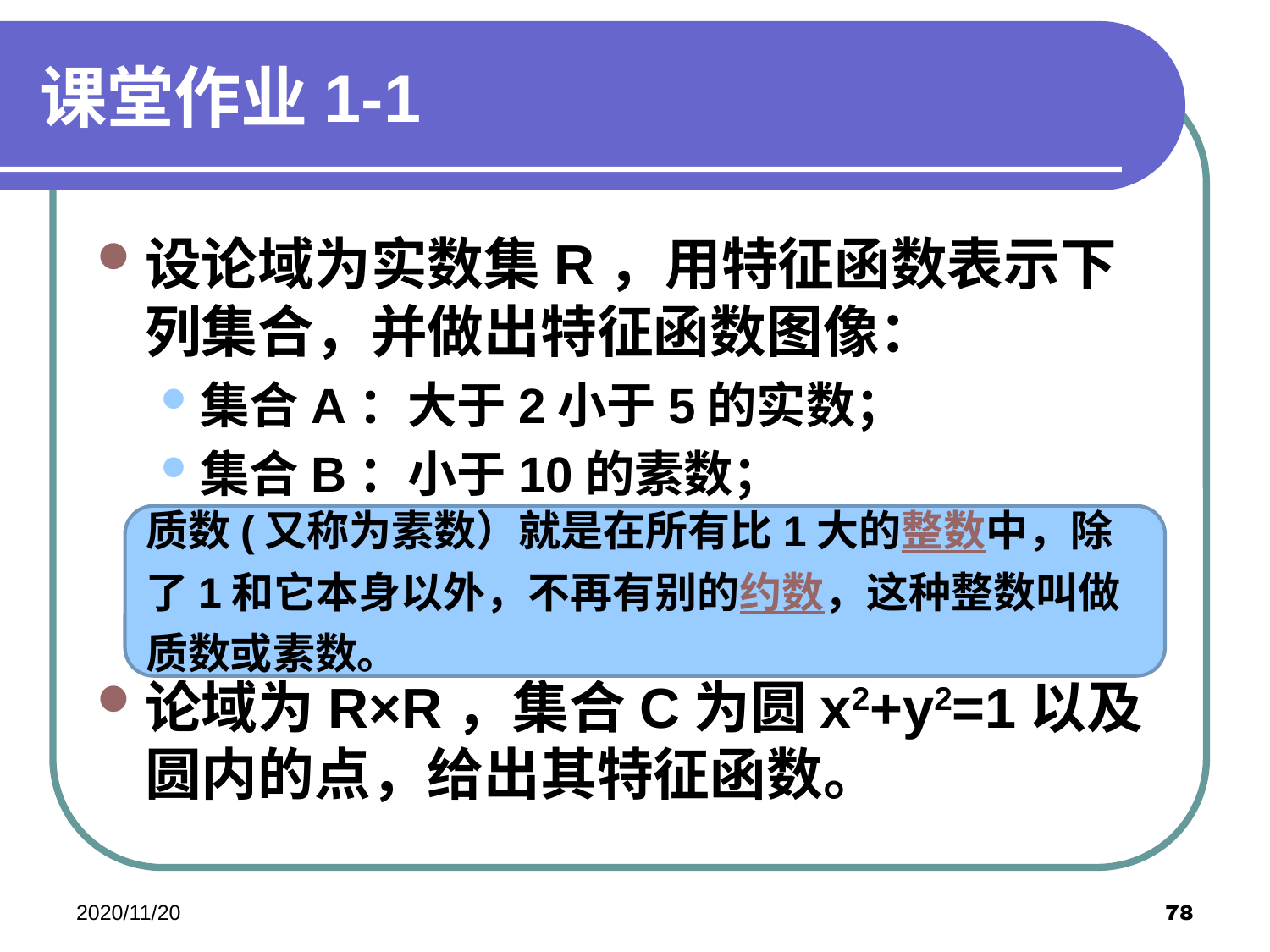

# 课堂作业1-1
设论域为实数集R，用特征函数表示下列集合，并做出特征函数图像：
集合A：大于2小于5的实数；
集合B：小于10的素数；

论域为R×R，集合C为圆x2+y2=1以及圆内的点，给出其特征函数。
质数(又称为素数）就是在所有比1大的整数中，除了1和它本身以外，不再有别的约数，这种整数叫做质数或素数。
2020/11/20
78